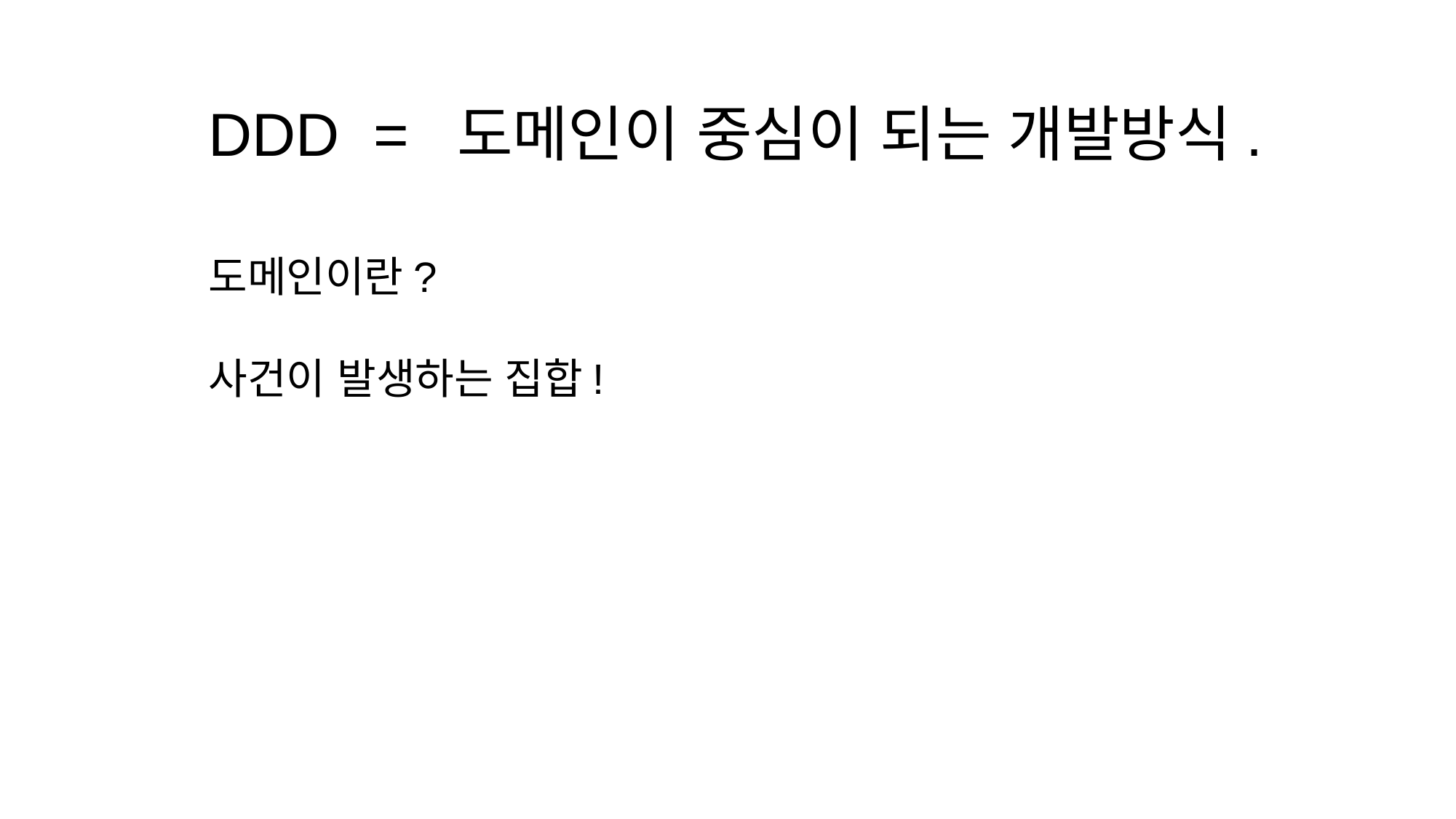

DDD  =  도메인이 중심이 되는 개발방식.
도메인이란?

사건이 발생하는 집합!